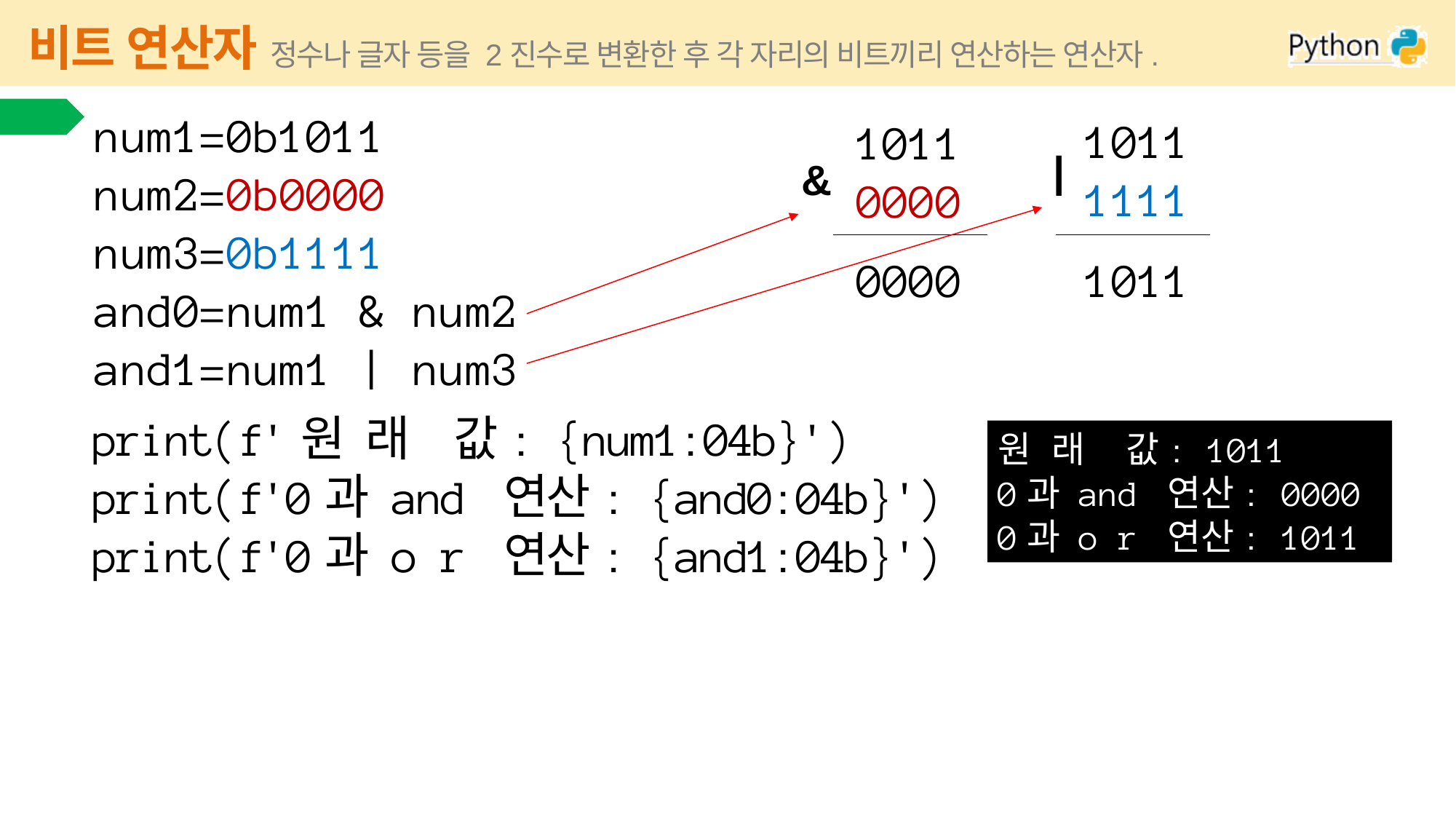

# 비트 연산자 정수나 글자 등을 2진수로 변환한 후 각 자리의 비트끼리 연산하는 연산자.
코드
num1=0b1011
num2=0b0000
num3=0b1111
and0=num1 & num2
and1=num1 | num3

1011
1111
|
1011
0000
&
0000
1011
print(f'원  래    값: {num1:04b}')
print(f'0과 and 연산: {and0:04b}')
print(f'0과 o r 연산: {and1:04b}')

원  래    값: 1011
0과 and 연산: 0000
0과 o r 연산: 1011